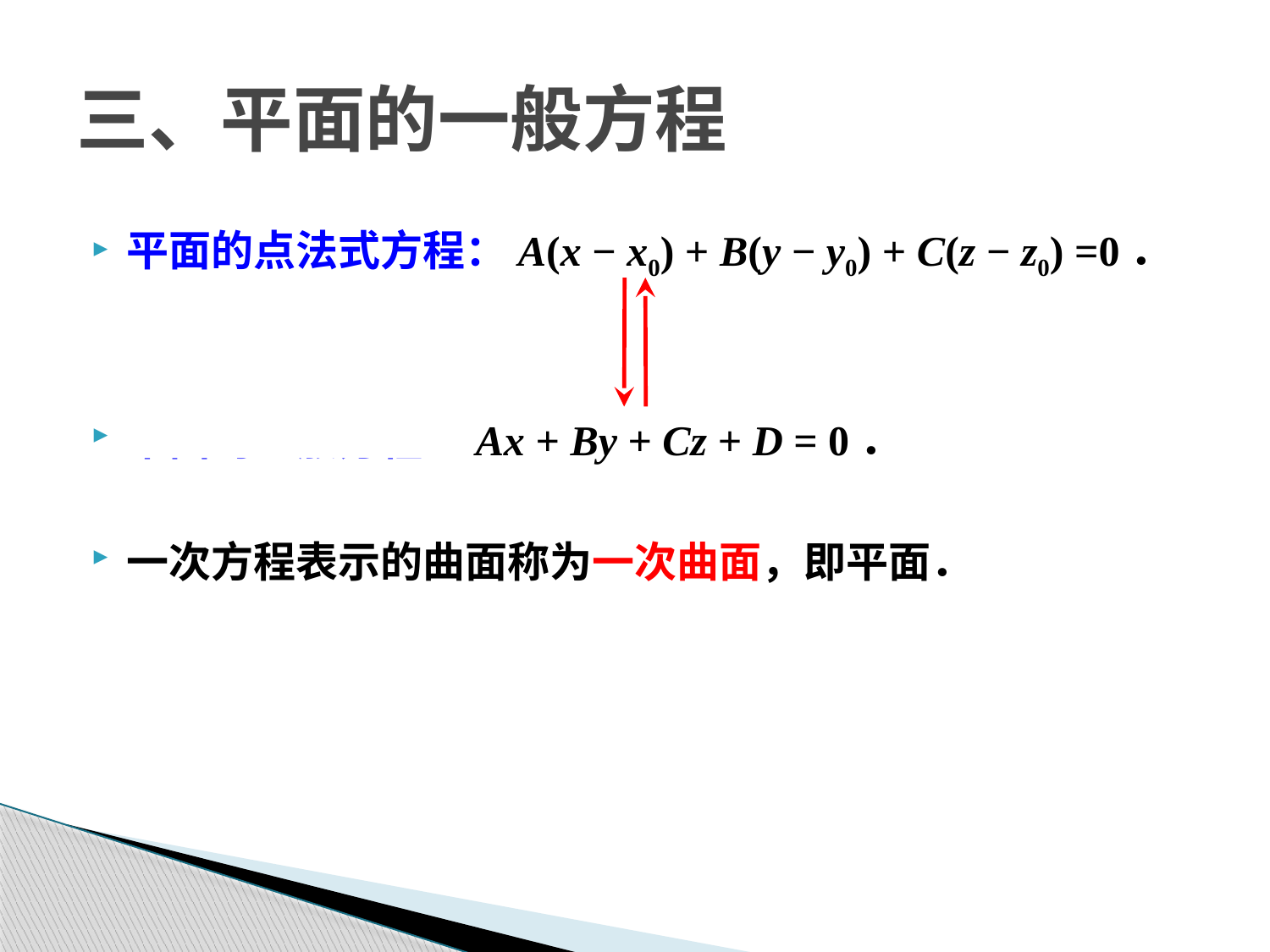

# 三、平面的一般方程
平面的点法式方程：A(x − x0) + B(y − y0) + C(z − z0) =0．

平面的一般方程：Ax + By + Cz + D = 0．

一次方程表示的曲面称为一次曲面，即平面．